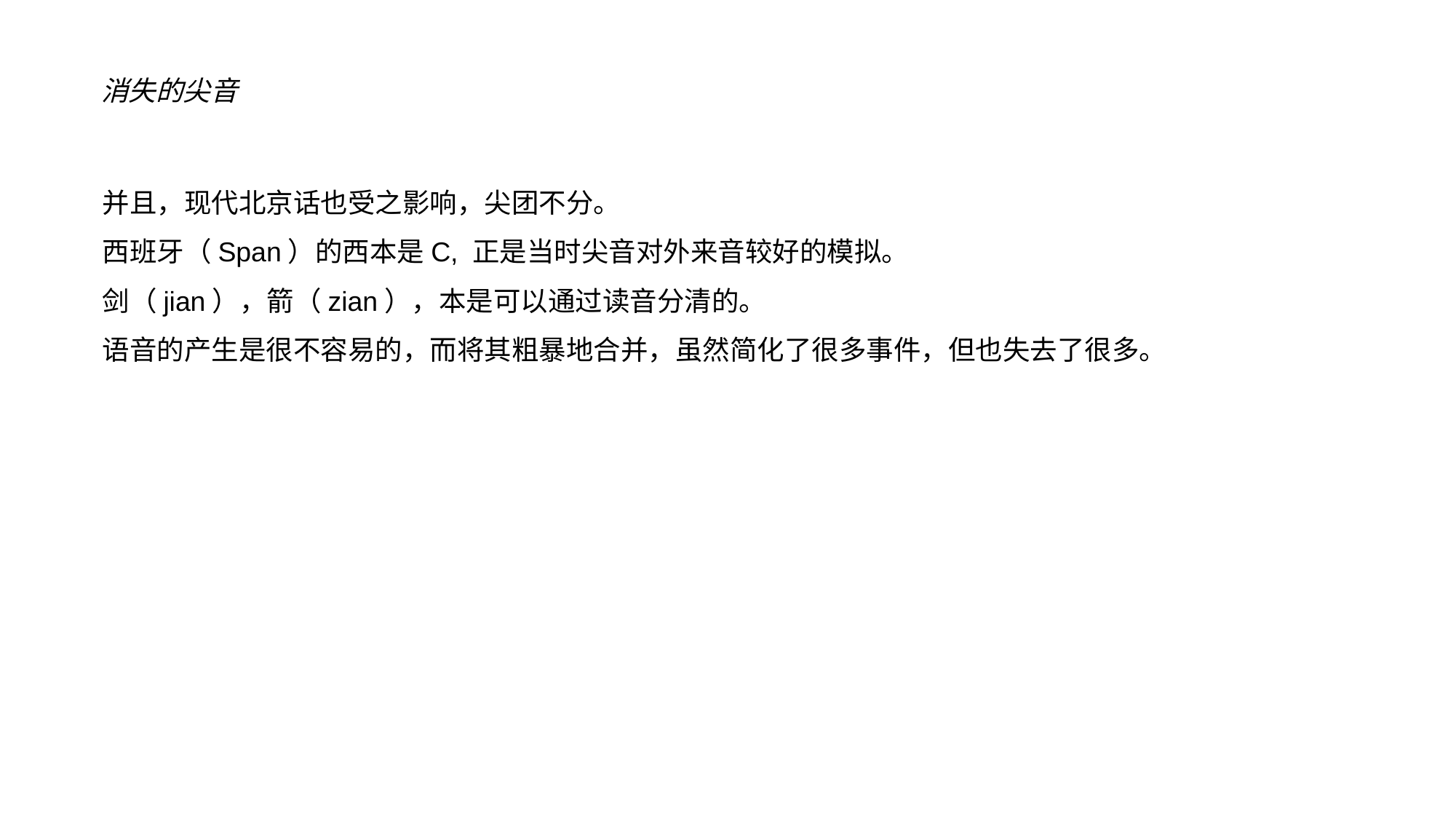

消失的尖音
并且，现代北京话也受之影响，尖团不分。
西班牙（Span）的西本是C, 正是当时尖音对外来音较好的模拟。
剑（jian），箭（zian），本是可以通过读音分清的。
语音的产生是很不容易的，而将其粗暴地合并，虽然简化了很多事件，但也失去了很多。